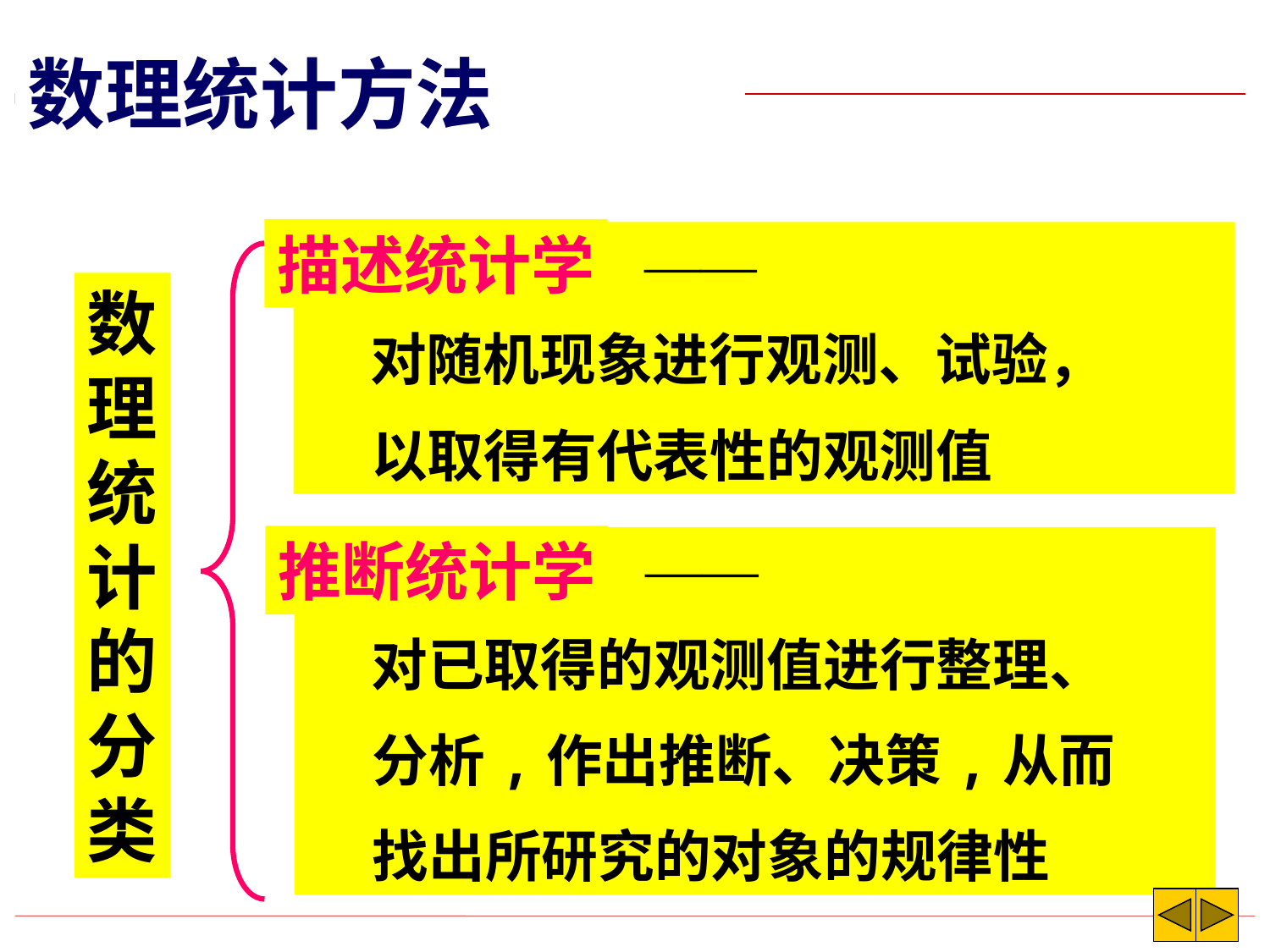

数理统计方法
描述统计学

数
理
统
计
的
分
类
推断统计学
          ——
    对随机现象进行观测、试验，
    以取得有代表性的观测值
          ——
    对已取得的观测值进行整理、
    分析,作出推断、决策,从而
    找出所研究的对象的规律性